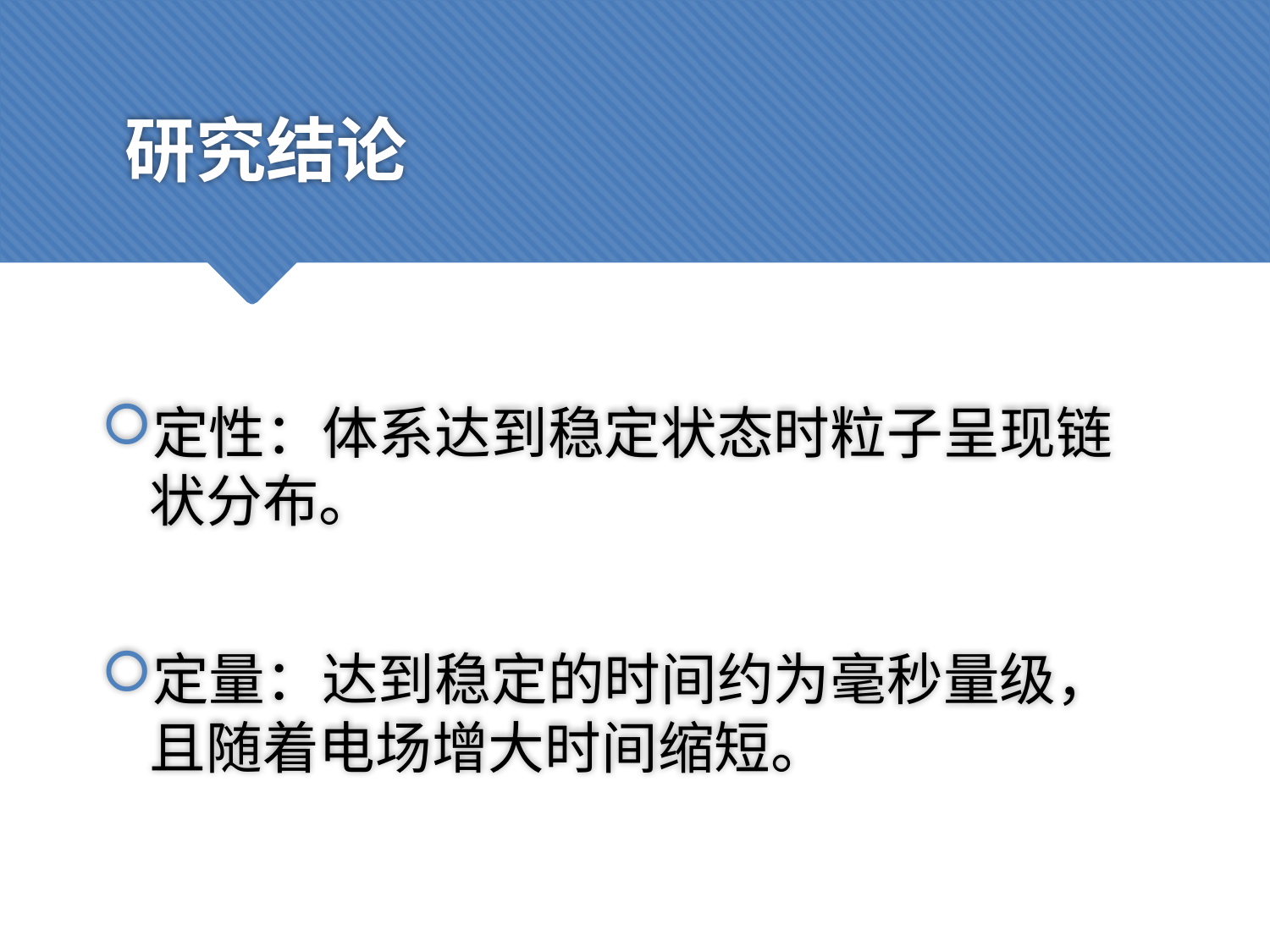

# 研究结论
定性：体系达到稳定状态时粒子呈现链状分布。

定量：达到稳定的时间约为毫秒量级，且随着电场增大时间缩短。